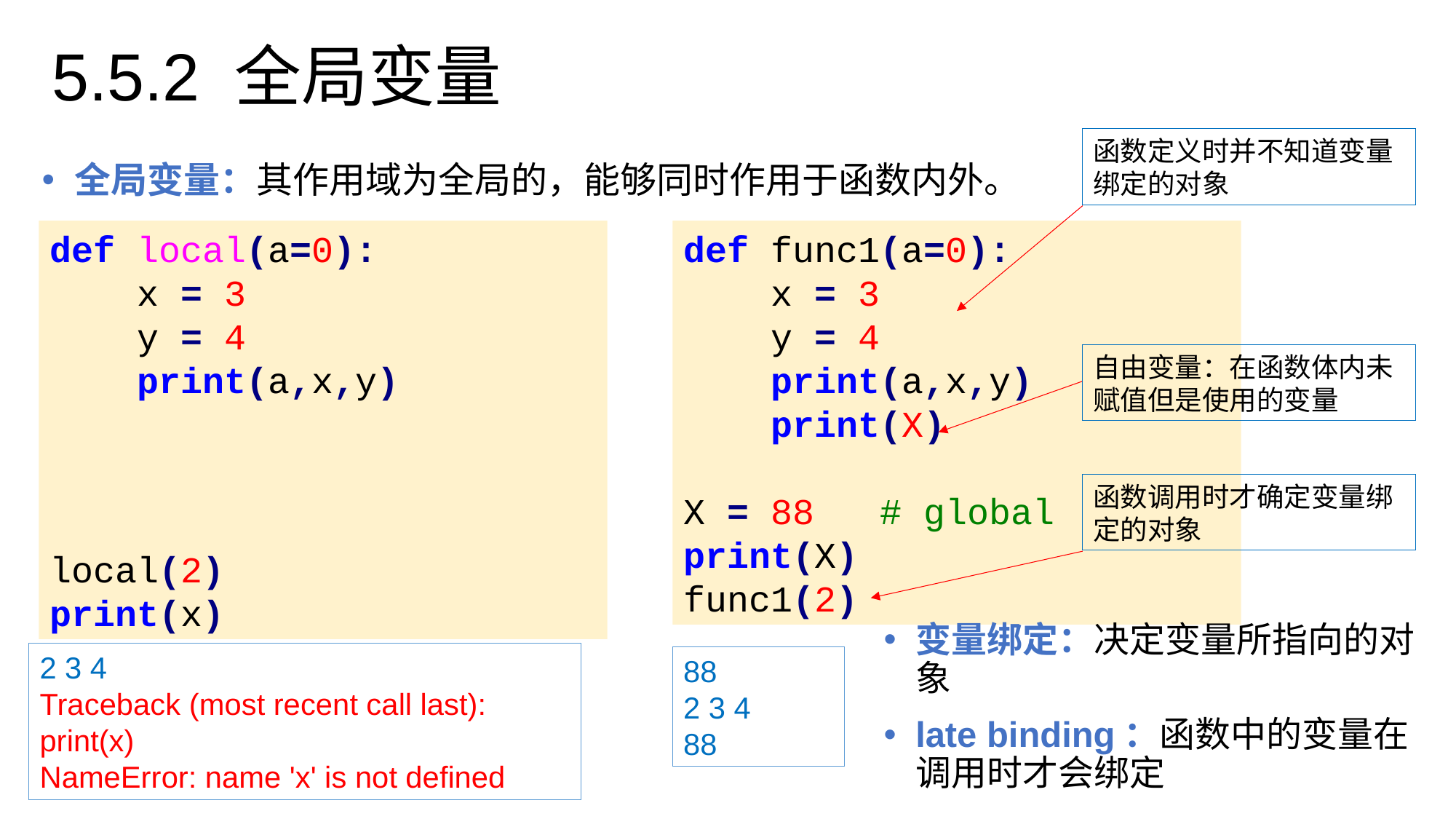

# 5.5.2 全局变量
函数定义时并不知道变量绑定的对象
全局变量：其作用域为全局的，能够同时作用于函数内外。

def local(a=0):
    x = 3
    y = 4
    print(a,x,y)

local(2)
print(x)
def func1(a=0):
    x = 3
    y = 4
    print(a,x,y)
    print(X)

X = 88   # global
print(X)
func1(2)
自由变量：在函数体内未赋值但是使用的变量
函数调用时才确定变量绑定的对象
变量绑定：决定变量所指向的对象
late binding：函数中的变量在调用时才会绑定

2 3 4
Traceback (most recent call last):
print(x)
NameError: name 'x' is not defined
88
2 3 4
88